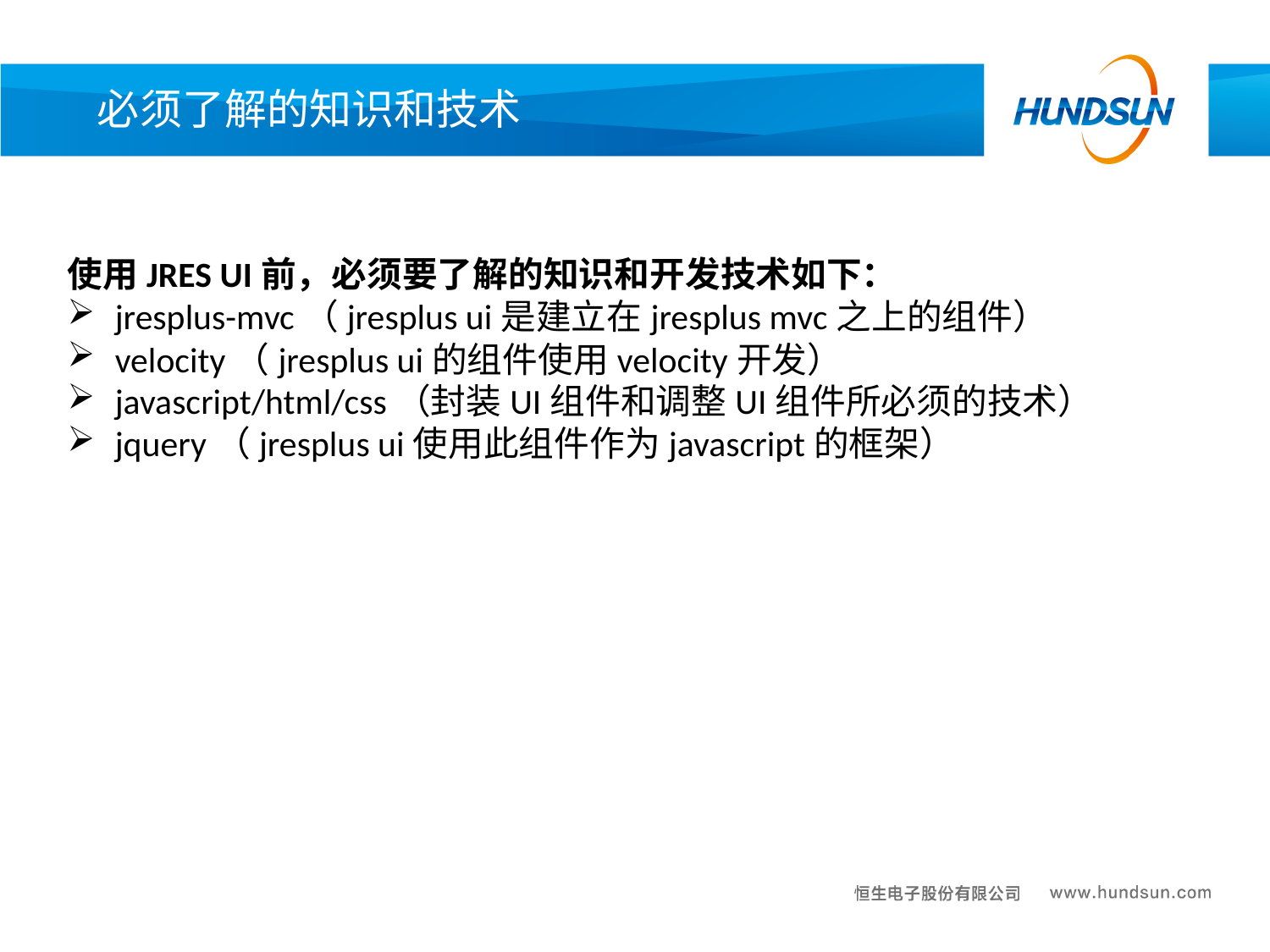

必须了解的知识和技术
使用JRES UI前，必须要了解的知识和开发技术如下：
jresplus-mvc（jresplus ui是建立在jresplus mvc之上的组件）
velocity（jresplus ui的组件使用velocity开发）
javascript/html/css（封装UI组件和调整UI组件所必须的技术）
jquery（jresplus ui使用此组件作为javascript的框架）